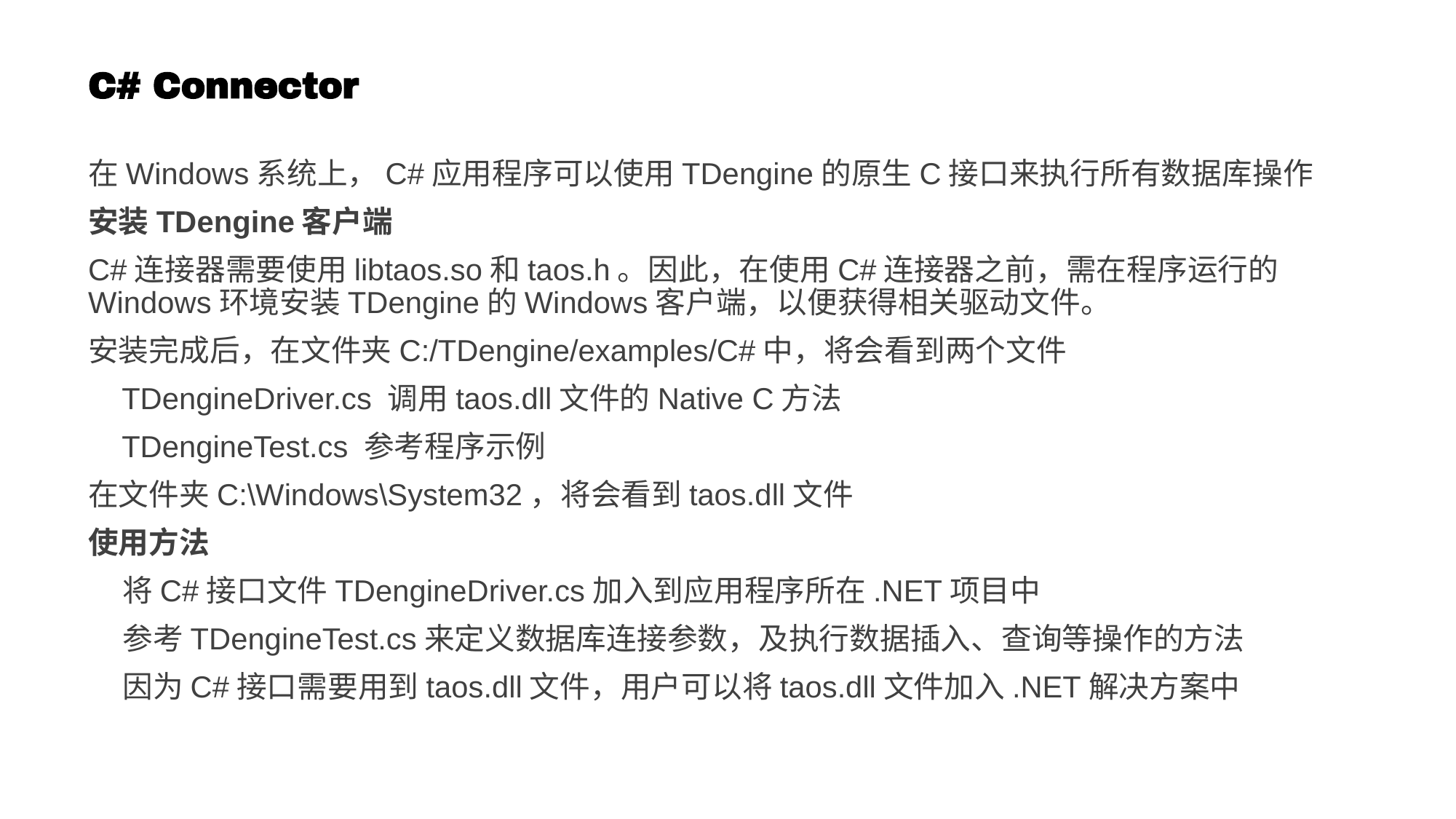

# C# Connector
在Windows系统上，C#应用程序可以使用TDengine的原生C接口来执行所有数据库操作
安装TDengine客户端
C#连接器需要使用libtaos.so和taos.h。因此，在使用C#连接器之前，需在程序运行的Windows环境安装TDengine的Windows客户端，以便获得相关驱动文件。
安装完成后，在文件夹C:/TDengine/examples/C#中，将会看到两个文件
    TDengineDriver.cs 调用taos.dll文件的Native C方法
    TDengineTest.cs 参考程序示例
在文件夹C:\Windows\System32，将会看到taos.dll文件
使用方法
    将C#接口文件TDengineDriver.cs加入到应用程序所在.NET项目中
    参考TDengineTest.cs来定义数据库连接参数，及执行数据插入、查询等操作的方法
    因为C#接口需要用到taos.dll文件，用户可以将taos.dll文件加入.NET解决方案中